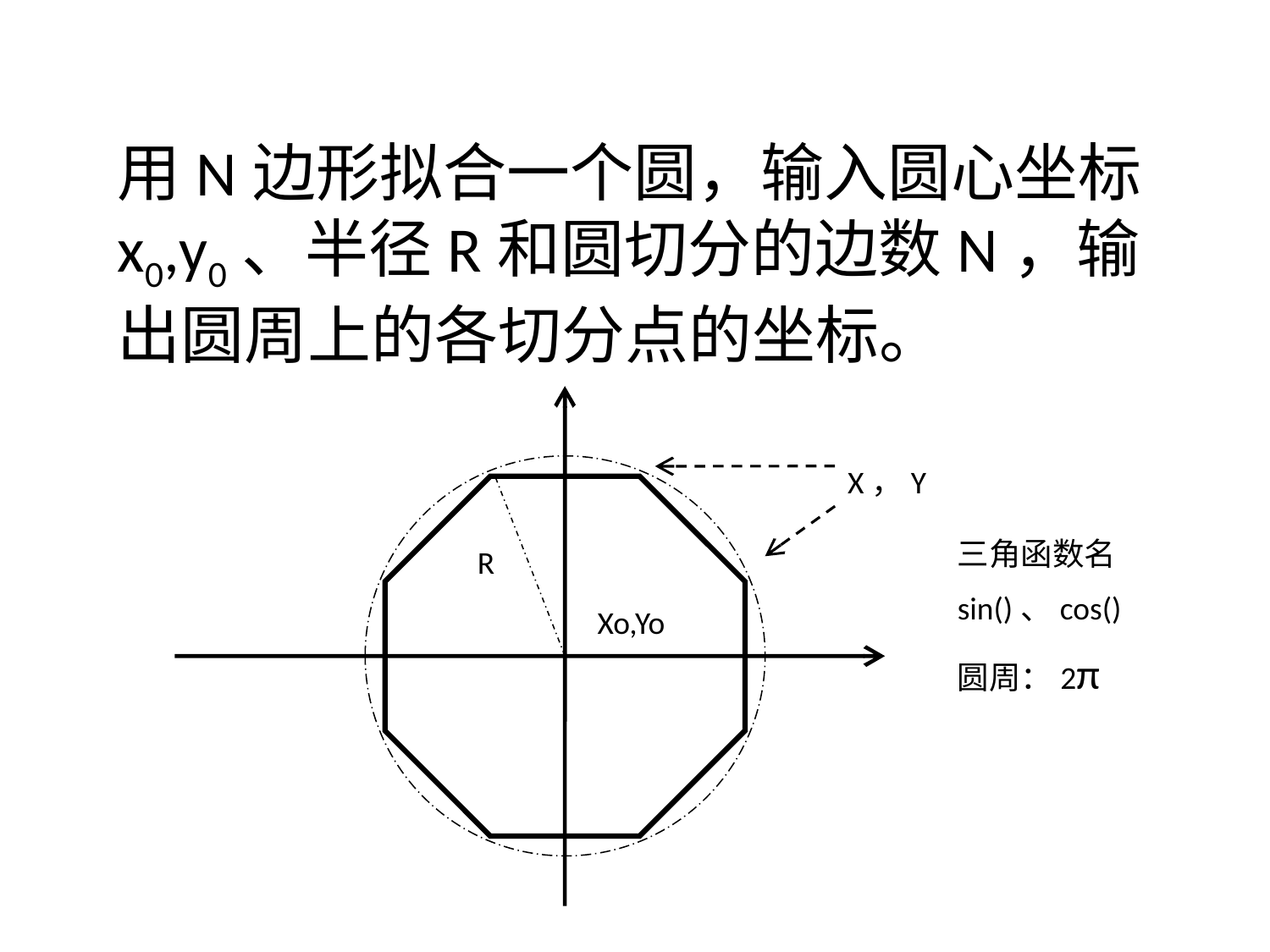

－
作业：
用N边形拟合一个圆，输入圆心坐标x0,y0、半径R和圆切分的边数N，输出圆周上的各切分点的坐标。

X，Y

Xo,Yo

R
三角函数名
sin()、cos()
圆周：2π